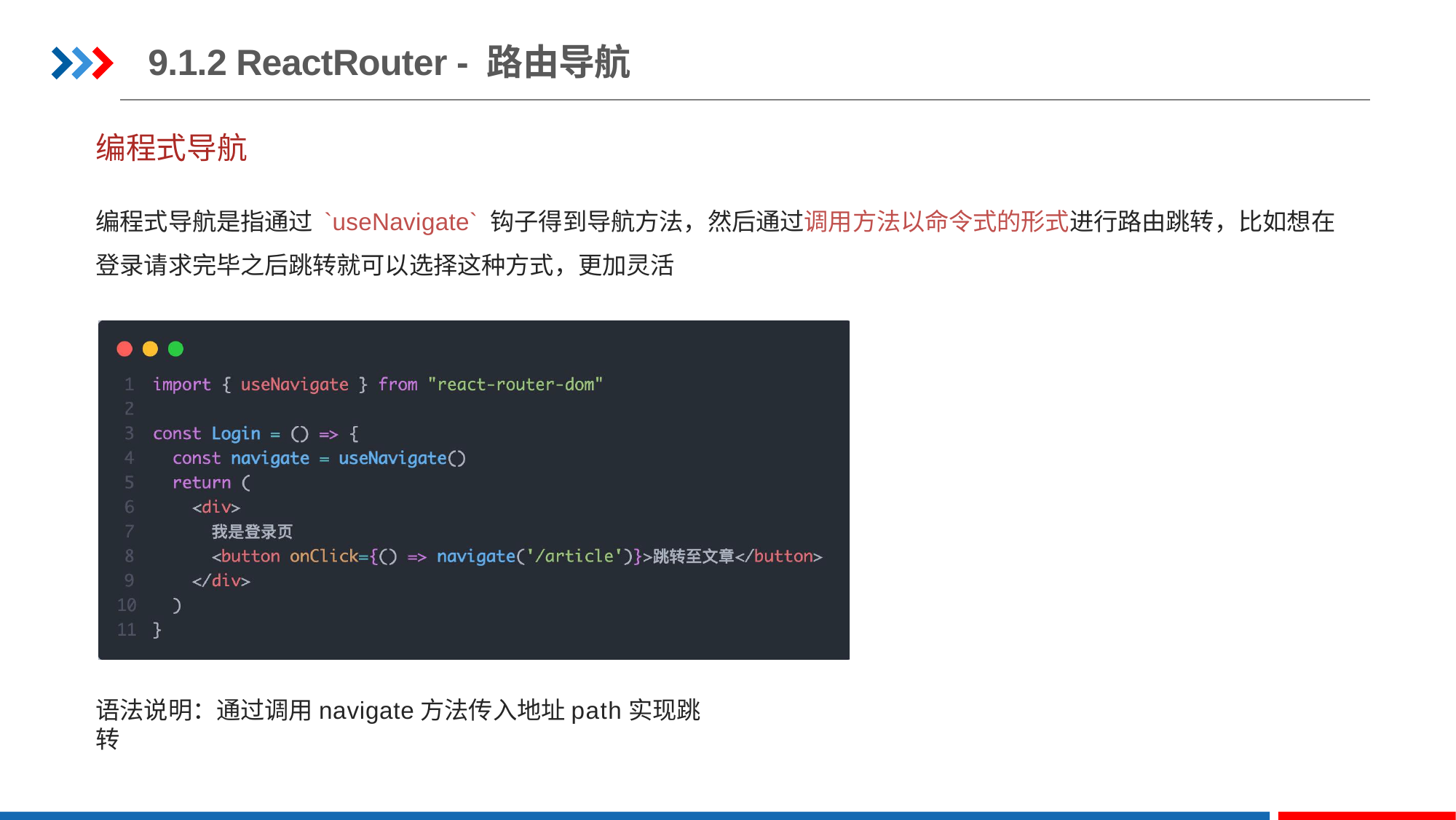

9.1.2 ReactRouter - 路由导航
编程式导航
编程式导航是指通过 `useNavigate` 钩子得到导航方法，然后通过调用方法以命令式的形式进行路由跳转，比如想在 登录请求完毕之后跳转就可以选择这种方式，更加灵活

语法说明：通过调用navigate方法传入地址path实现跳转